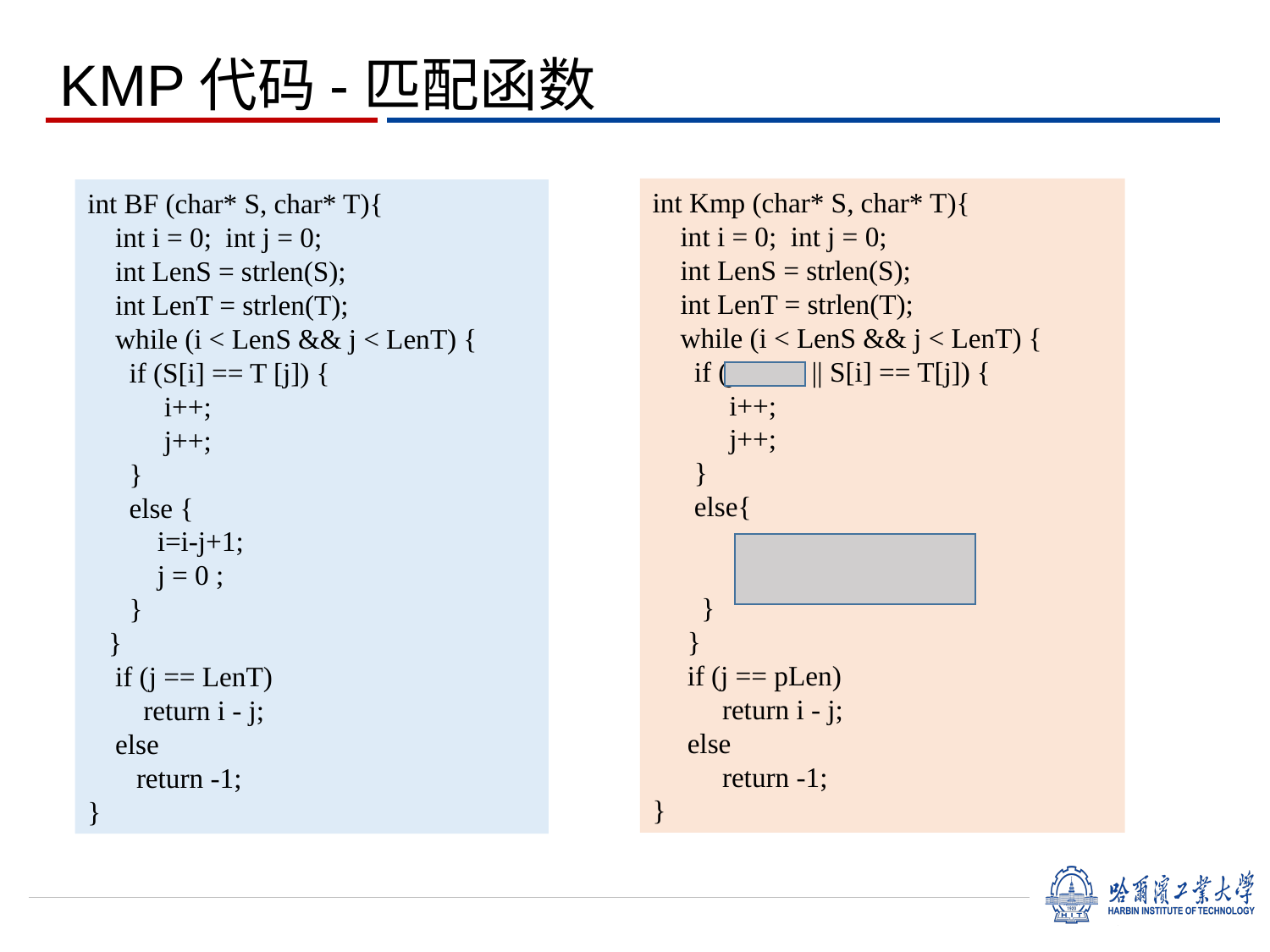

# KMP代码-匹配函数
int Kmp (char* S, char* T){
    int i = 0;  int j = 0;
    int LenS = strlen(S);
    int LenT = strlen(T);
    while (i < LenS && j < LenT) {
      if (j == -1 || S[i] == T[j]) {
           i++;
           j++;
      }
      else{

            j = next[j] ；
       }
     }
     if (j == pLen)
          return i - j;
     else
          return -1;
}
int BF (char* S, char* T){
    int i = 0;  int j = 0;
    int LenS = strlen(S);
    int LenT = strlen(T);
    while (i < LenS && j < LenT) {
      if (S[i] == T [j]) {
           i++;
           j++;
      }
      else {
          i=i-j+1;
          j = 0 ;
      }
   }
    if (j == LenT)
        return i - j;
    else
       return -1;
}